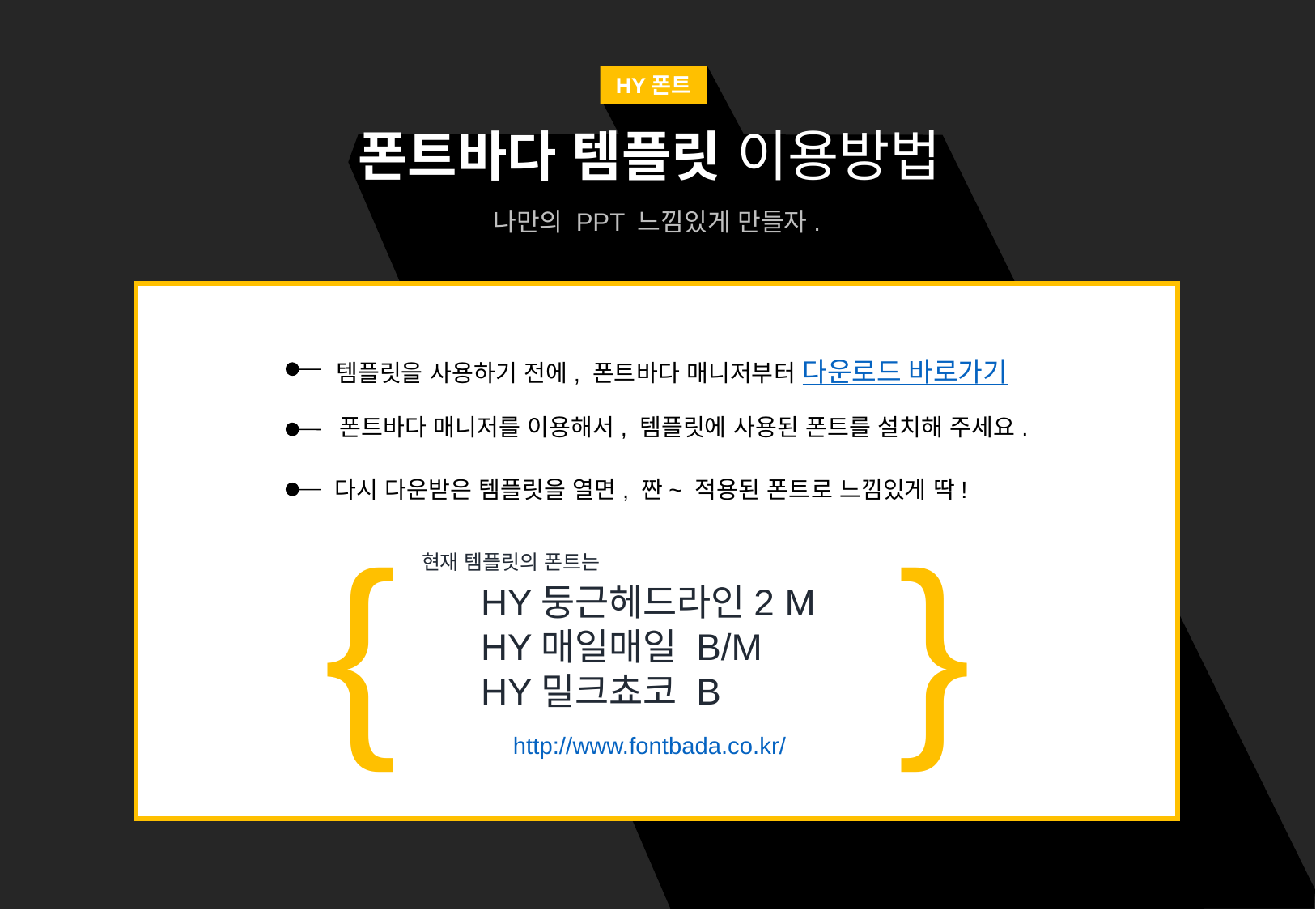

HY폰트

폰트바다 템플릿 이용방법

나만의 PPT 느낌있게 만들자.

템플릿을 사용하기 전에, 폰트바다 매니저부터 다운로드 바로가기

폰트바다 매니저를 이용해서, 템플릿에 사용된 폰트를 설치해 주세요.

다시 다운받은 템플릿을 열면, 짠~ 적용된 폰트로 느낌있게 딱!

{
}
현재 템플릿의 폰트는
HY둥근헤드라인2 M
HY매일매일 B/M
HY밀크쵸코 B
http://www.fontbada.co.kr/